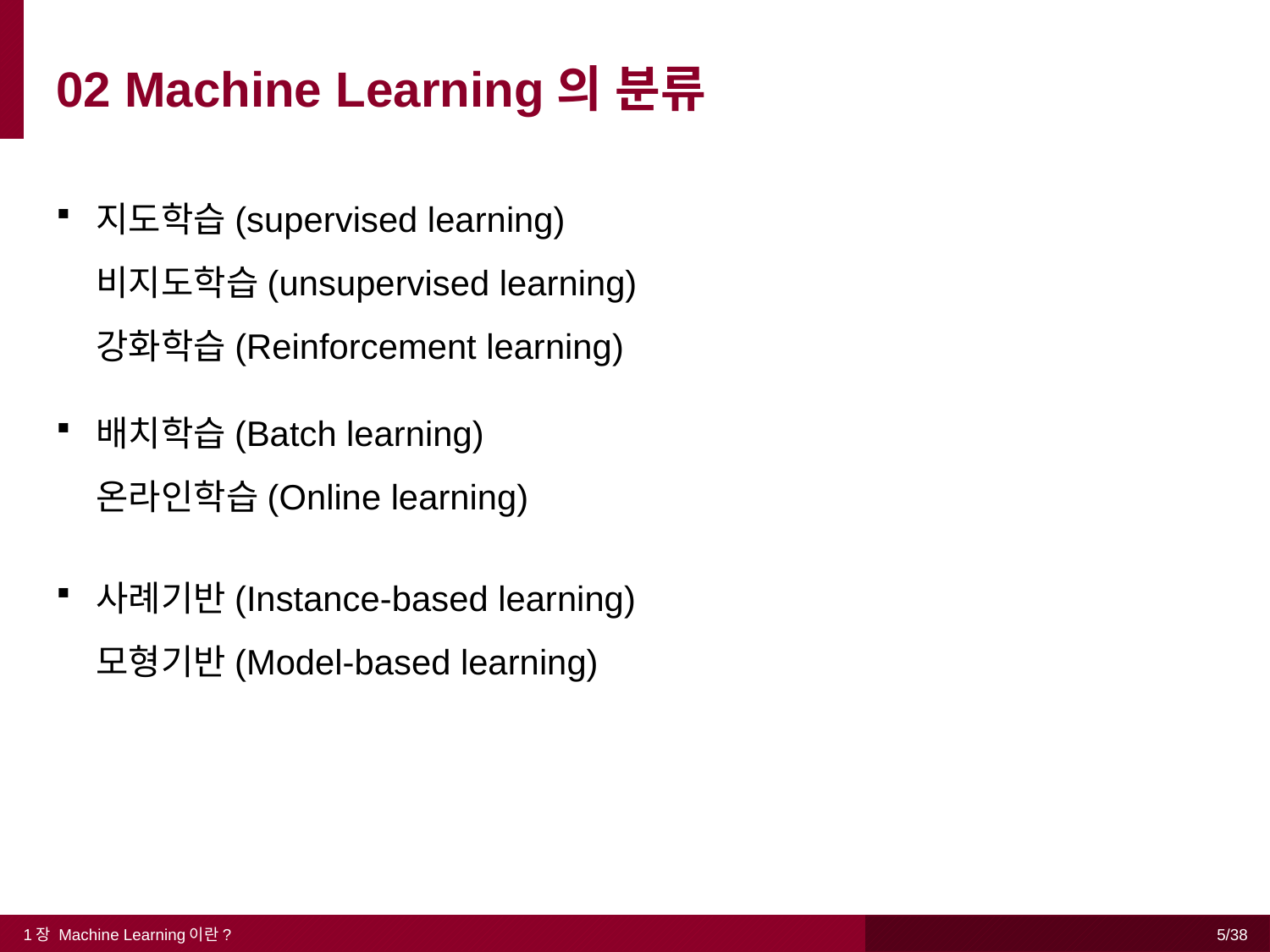

02 Machine Learning의 분류
지도학습(supervised learning)
비지도학습(unsupervised learning)
강화학습(Reinforcement learning)

배치학습(Batch learning)
온라인학습(Online learning)
사례기반(Instance-based learning)
모형기반(Model-based learning)

1장 Machine Learning이란?
5/38